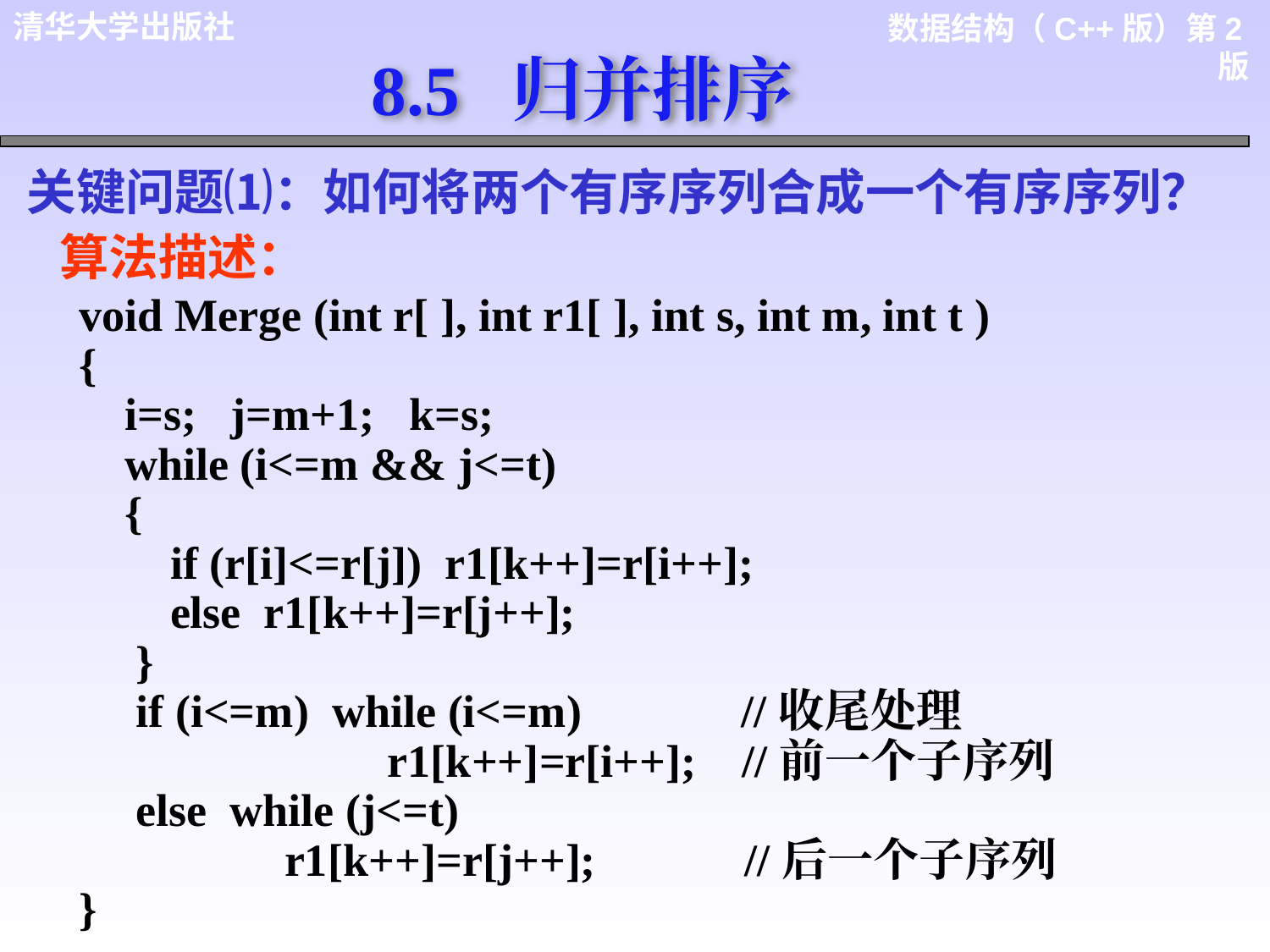

8.5  归并排序
关键问题⑴：如何将两个有序序列合成一个有序序列？
算法描述：
void Merge (int r[ ], int r1[ ], int s, int m, int t )
{
    i=s;   j=m+1;   k=s;
    while (i<=m && j<=t)
    {
        if (r[i]<=r[j])  r1[k++]=r[i++];
        else  r1[k++]=r[j++];
     }
     if (i<=m)  while (i<=m)              //收尾处理
                           r1[k++]=r[i++];    //前一个子序列
     else  while (j<=t)
                  r1[k++]=r[j++];             //后一个子序列
}